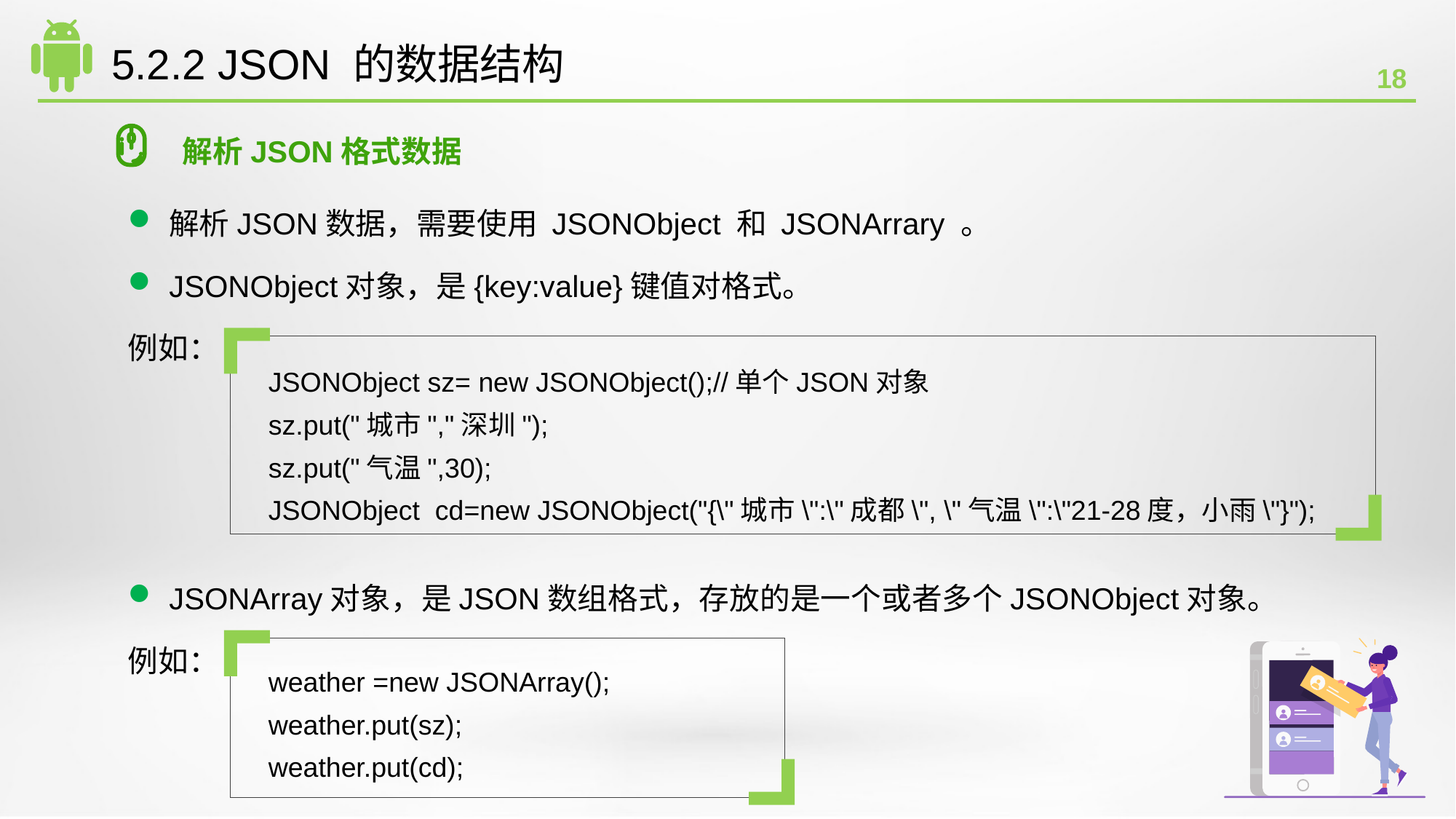

# 5.2.2 JSON 的数据结构
解析JSON格式数据

解析JSON数据，需要使用 JSONObject 和 JSONArrary 。
JSONObject对象，是{key:value}键值对格式。
例如：

JSONArray对象，是JSON数组格式，存放的是一个或者多个JSONObject对象。
例如：

JSONObject sz= new JSONObject();//单个JSON对象
sz.put("城市","深圳");
sz.put("气温",30);
JSONObject  cd=new JSONObject("{\"城市\":\"成都\", \"气温\":\"21-28度，小雨\"}");

weather =new JSONArray();
weather.put(sz);
weather.put(cd);